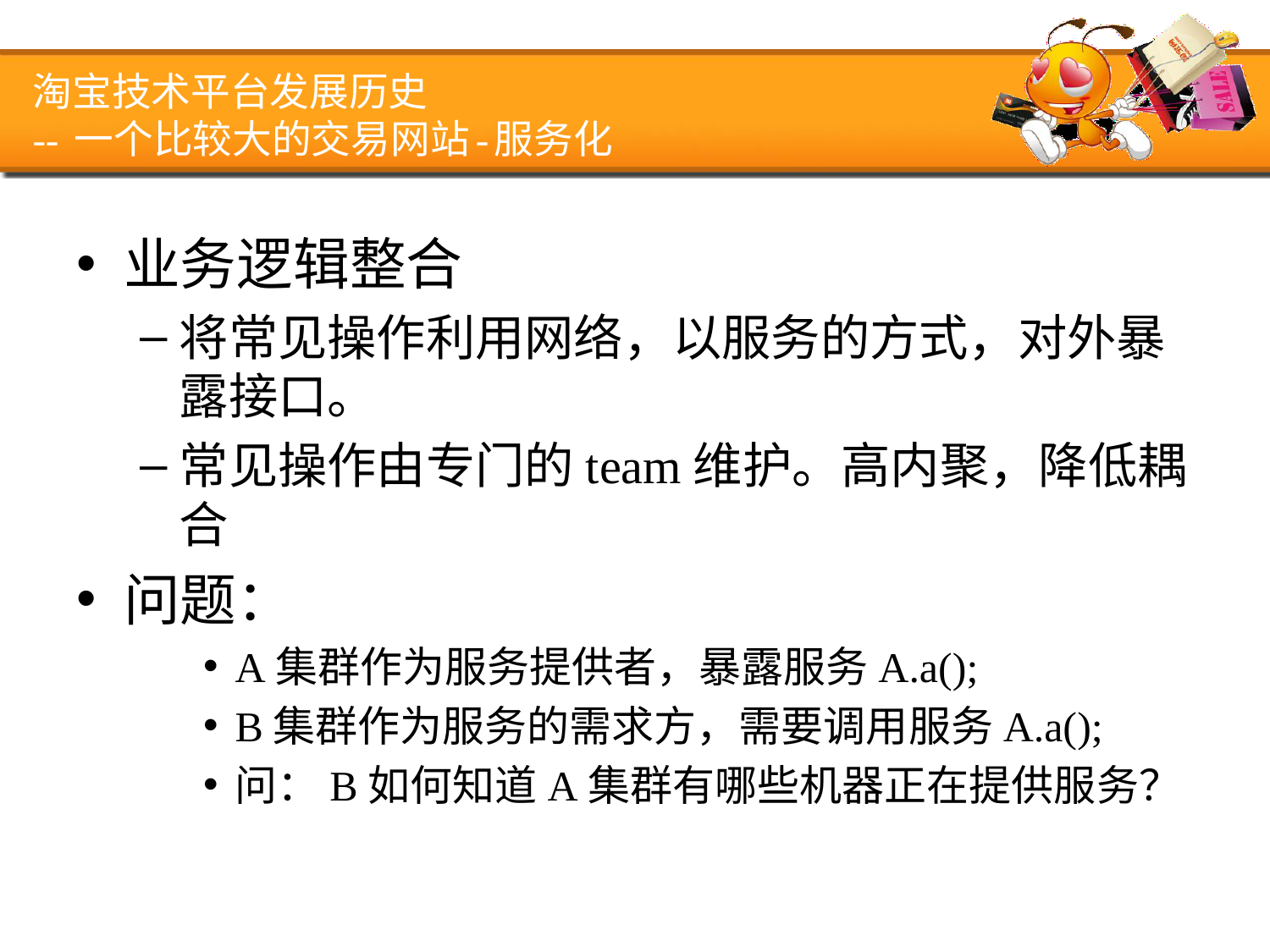

# 淘宝技术平台发展历史 -- 一个比较大的交易网站-服务化
业务逻辑整合
将常见操作利用网络，以服务的方式，对外暴露接口。
常见操作由专门的team维护。高内聚，降低耦合
问题：
A集群作为服务提供者，暴露服务A.a();
B集群作为服务的需求方，需要调用服务A.a();
问：B如何知道A集群有哪些机器正在提供服务？